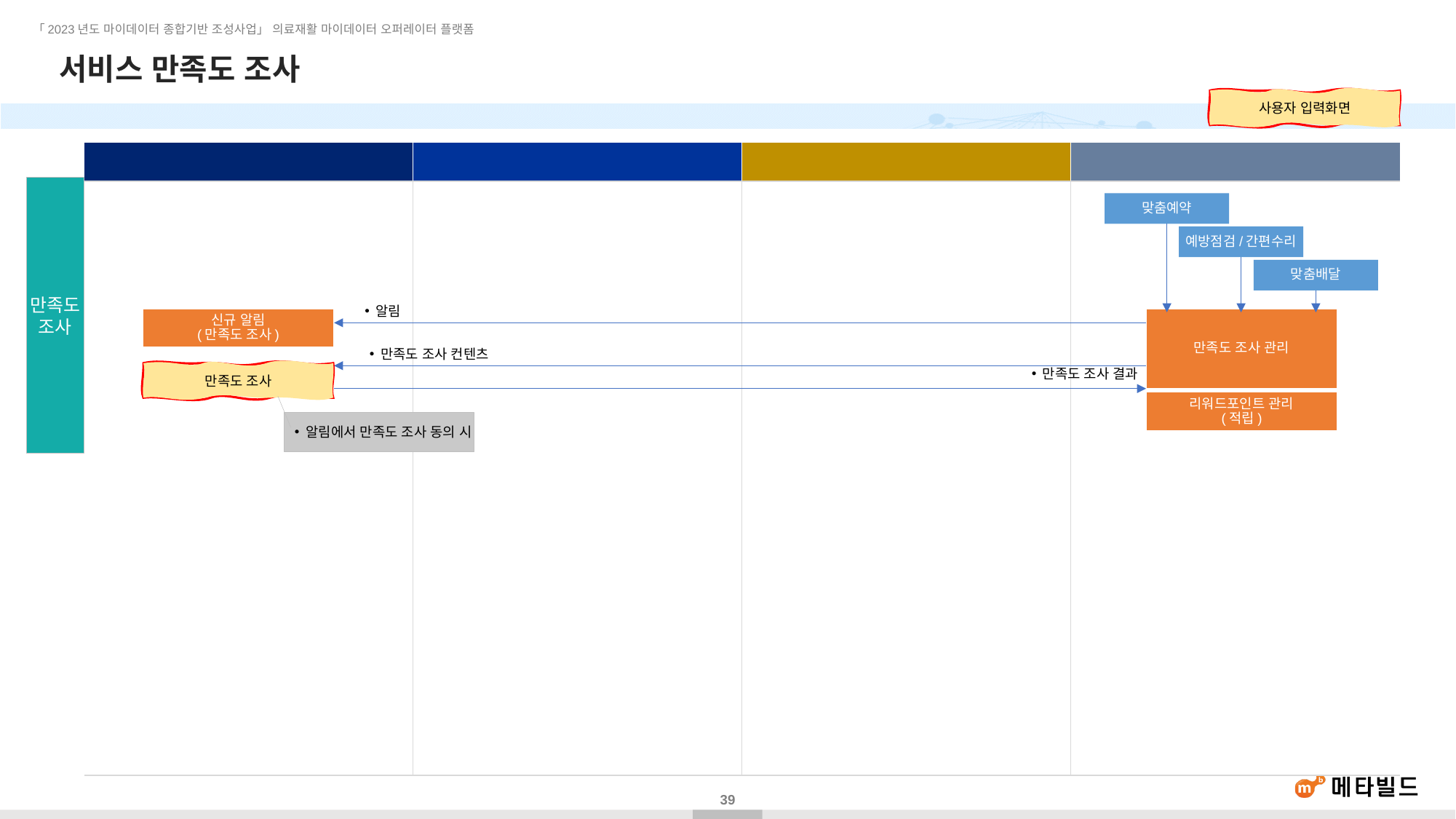

# 서비스 만족도 조사
사용자 입력화면
| 재활보조기구 이용자 APP | 배달자 APP | 서비스웹 () | 오퍼레이터 플랫폼 |
| --- | --- | --- | --- |
|  |  |  |  |
만족도
조사
맞춤예약
예방점검/간편수리
맞춤배달
알림

신규 알림
(만족도 조사)

만족도 조사 관리
만족도 조사 컨텐츠
만족도 조사 결과
만족도 조사

리워드포인트 관리
(적립)
알림에서 만족도 조사 동의 시